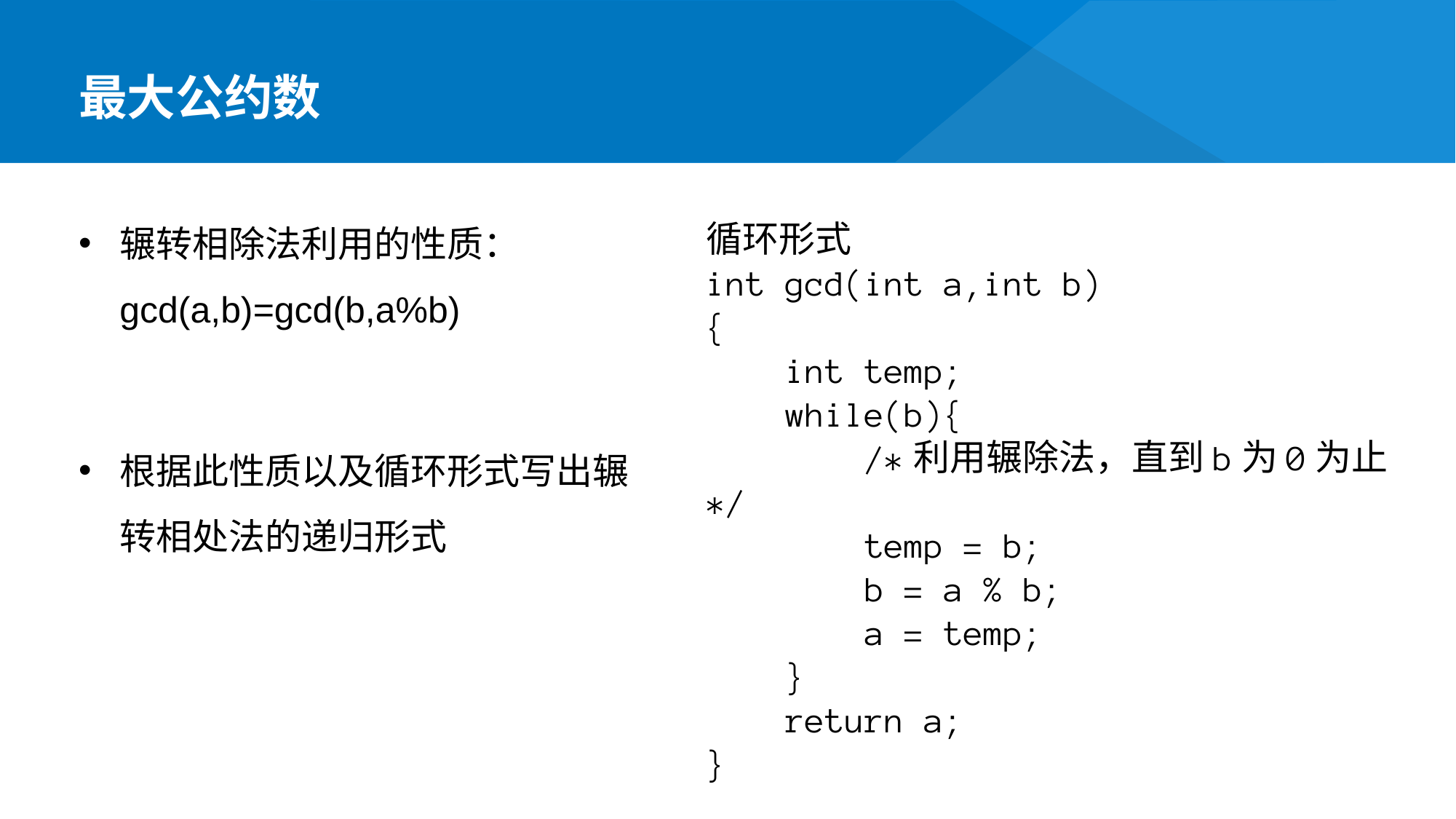

最大公约数
辗转相除法利用的性质：gcd(a,b)=gcd(b,a%b)

根据此性质以及循环形式写出辗转相处法的递归形式
循环形式
int gcd(int a,int b)
{
    int temp;
    while(b){
        /*利用辗除法，直到b为0为止*/
        temp = b;
        b = a % b;
        a = temp;
    }
    return a;
}